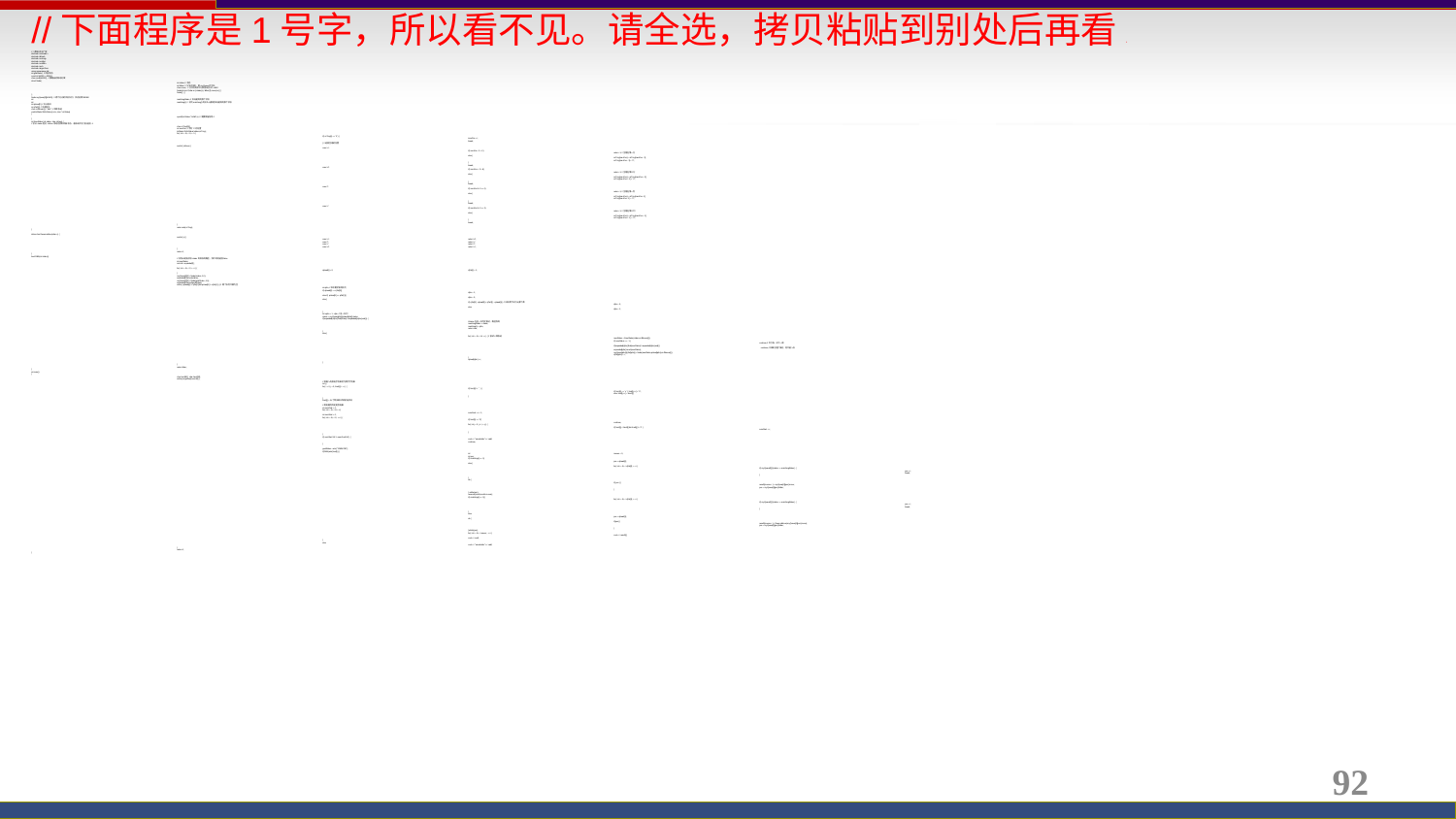

//下面程序是1号字，所以看不见。请全选，拷贝粘贴到别处后再看#
//八数码 双向广搜
#include <iostream>
#include <bitset>
#include <cstring>
#include <cstdio>
#include <cstdlib>
#include <set>
#include <algorithm>
using namespace std;
int goalStatus;  //目标状态
const int MAXS = 400000;
char result[MAXS];   //要输出的移动方案
struct Node {
	int status; //状态
	int father; //父节点指针，即myQueue的下标
	char move;   //父节点到本节点的移动方式 u/d/r/l
	Node(int s,int f,char m):status(s), father(f),move(m) { }
	Node() { }
};
Node myQueue[2][MAXS];  //两个方向的状态队列，状态总数362880
int	matchingStatus; //双向碰到的那个状态
int	matchingQ; // 队列matchingQ的队头元素是双向碰到的那个状态
int qHead[2]; //队头指针
int qTail[2]; //队尾指针
char sz4Moves[] = "udrl"; //四种移动
void IntStatusToStrStatus( int n, char * strStatus)
{
	sprintf(strStatus,"%09d",n); //需要保留前导0
}
int NewStatus( int status, char cMove) {
//求从status经过 cMove 移动后得到的新状态。若移动不可行则返回-1
	char szTmp[20];
	int zeroPos; //字符'0'的位置
	IntStatusToStrStatus(status,szTmp);
	for( int i = 0;i < 9; ++ i )
		if( szTmp[i] == '0' ) {
			zeroPos = i;
			break;
		} //返回空格的位置
	switch( cMove) {
		case 'u':
			if( zeroPos - 3 < 0 )
				return -1; //空格在第一行
			else {
				szTmp[zeroPos] = szTmp[zeroPos - 3];
				szTmp[zeroPos - 3] = '0';
			}
			break;
		case 'd':
			if( zeroPos + 3 > 8 )
				return -1; //空格在第三行
			else {
				szTmp[zeroPos] = szTmp[zeroPos + 3];
				szTmp[zeroPos + 3] = '0';
			}
			break;
		case 'l':
			if( zeroPos % 3 == 0)
				return -1; //空格在第一列
			else {
				szTmp[zeroPos] = szTmp[zeroPos -1];
				szTmp[zeroPos -1 ] = '0';
			}
			break;
		case 'r':
			if( zeroPos % 3 == 2)
				return -1; //空格在第三列
			else {
				szTmp[zeroPos] = szTmp[zeroPos + 1];
				szTmp[zeroPos + 1 ] = '0';
			}
			break;
	}
	return atoi(szTmp);
}

inline char ReverseMove(char c) {
	switch( c) {
		case 'u':	return 'd';
		case 'l':	return 'r';
		case 'r':	return 'l';
		case 'd':	return 'u';
	}
	return 0;
}
bool DBfs(int status){
	//寻找从初始状态status到目标的路径，找不到则返回false
	int newStatus;
	set<int> expanded[2];

	for( int i = 0;i < 2; ++ i ) {
		qHead[i] = 0;	qTail[i] = 1;
	}
	myQueue[0][0] = Node(status,-1,0);
	expanded[0].insert(status);
	myQueue[1][0] = Node(goalStatus,-1,0);
	expanded[1].insert(goalStatus);
	while ( qHead[0] != qTail[0] && qHead[1] != qTail[1] ) { //两个队列不都为空
		int qNo; //本次要扩展的队列
		if( qHead[0] == qTail[0])
			qNo = 1;
		else if(  qHead[1] == qTail[1])
			qNo = 0;
		else {
			if( qTail[0] - qHead[0] < qTail[1] - qHead[1] ) //比较两个队列元素个数
				qNo = 0;
			else
				qNo = 1;
		}
		int vqNo = 1 - qNo; //另一队列
		status = myQueue[qNo][qHead[qNo]].status;
		if(expanded[vqNo].find(status)!=expanded[vqNo].end()) {
			//status在另一队列扩展过，路径找到
			matchingStatus = status;
			matchingQ = qNo;
			return true;
		}
		else {
			for( int i = 0;i < 4;i ++ ) { //尝试4种移动
				newStatus = NewStatus(status,sz4Moves[i]);
				if( newStatus == -1 )
					continue; //不可移，试下一种
				if(expanded[qNo].find(newStatus)!=expanded[qNo].end())
					   continue; //如果已经扩展过，则不能入队
				expanded[qNo].insert(newStatus);
				myQueue[qNo][qTail[qNo]] = Node(newStatus,qHead[qNo],sz4Moves[i]);
				qTail[qNo] ++;
			}
			qHead[qNo] ++;
		}
	}
	return false;
}
int main()
{
	char line1[50];  char line2[20];
	while(cin.getline(line1,48) ) {
		//将输入的原始字符串变为数字字符串
		int i,j;
		for( i = 0, j = 0; line1[i]; i ++ ) {
			if( line1[i] != ' ' ) {
				if( line1[i] == 'x' )  line2[j++] = '0';
				else  line2[j++] = line1[i];
			}
		}
		line2[j] = 0;//字符串形式的初始状态

		//用奇偶性判定是否有解
		int sumGoal = 0;
		for( int i = 0;i < 8; ++i )
			sumGoal += i -1;
		int sumStart = 0;
		for( int i = 0;i < 9 ; ++i ) {
			if( line2[i] == '0')
				continue;
			for( int j = 0; j < i; ++j ) {
				if( line2[j] < line2[i] && line2[j] != '0' )
					sumStart ++;
			}
		}
		if( sumStart %2 != sumGoal %2 ) {
			cout << "unsolvable" << endl;
			continue;
		}

		goalStatus = atoi("123456780");
		if(DBfs(atoi(line2))) {
			int	moves = 0;
			int pos;
			if( matchingQ == 0)
				pos = qHead[0];
			else {
				for( int i = 0;i < qTail[0]; ++ i )
					if( myQueue[0][i].status == matchingStatus ) {
						pos = i;
						break;
					}
			}
			do {
				if( pos ) {
					result[moves++] = myQueue[0][pos].move;
					pos = myQueue[0][pos].father;
				}
			} while(pos);
			reverse(result,result+moves);
			if( matchingQ == 0) {
				for( int i = 0;i < qTail[1]; ++ i )
					if( myQueue[1][i].status == matchingStatus ) {
						pos = i;
						break;
					}
			}
			else
				pos = qHead[1];
			do {
				if(pos) {
					result[moves++] = ReverseMove(myQueue[1][pos].move);
					pos = myQueue[1][pos].father;
				}
			}while(pos);
			for( int i = 0;i < moves ; ++ i )
				cout << result[i];
			cout << endl;
		}
		else
			cout << "unsolvable" << endl;
	}
	return 0;
}